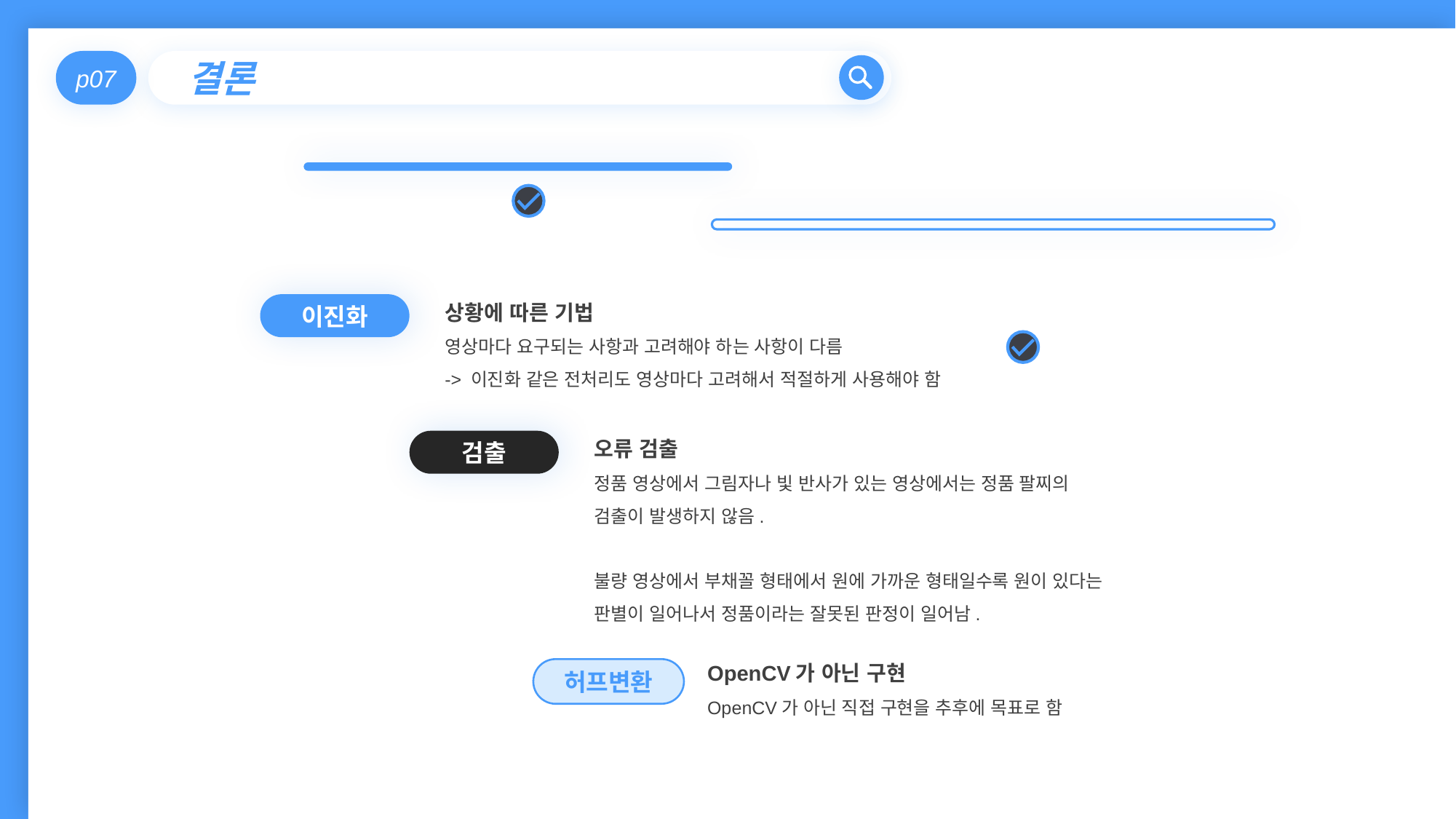

p07
결론

상황에 따른 기법
영상마다 요구되는 사항과 고려해야 하는 사항이 다름
-> 이진화 같은 전처리도 영상마다 고려해서 적절하게 사용해야 함
이진화

오류 검출
정품 영상에서 그림자나 빛 반사가 있는 영상에서는 정품 팔찌의 검출이 발생하지 않음.

불량 영상에서 부채꼴 형태에서 원에 가까운 형태일수록 원이 있다는 판별이 일어나서 정품이라는 잘못된 판정이 일어남.
검출
일정 중 중요 이슈
OpenCV가 아닌 구현
OpenCV가 아닌 직접 구현을 추후에 목표로 함
허프변환